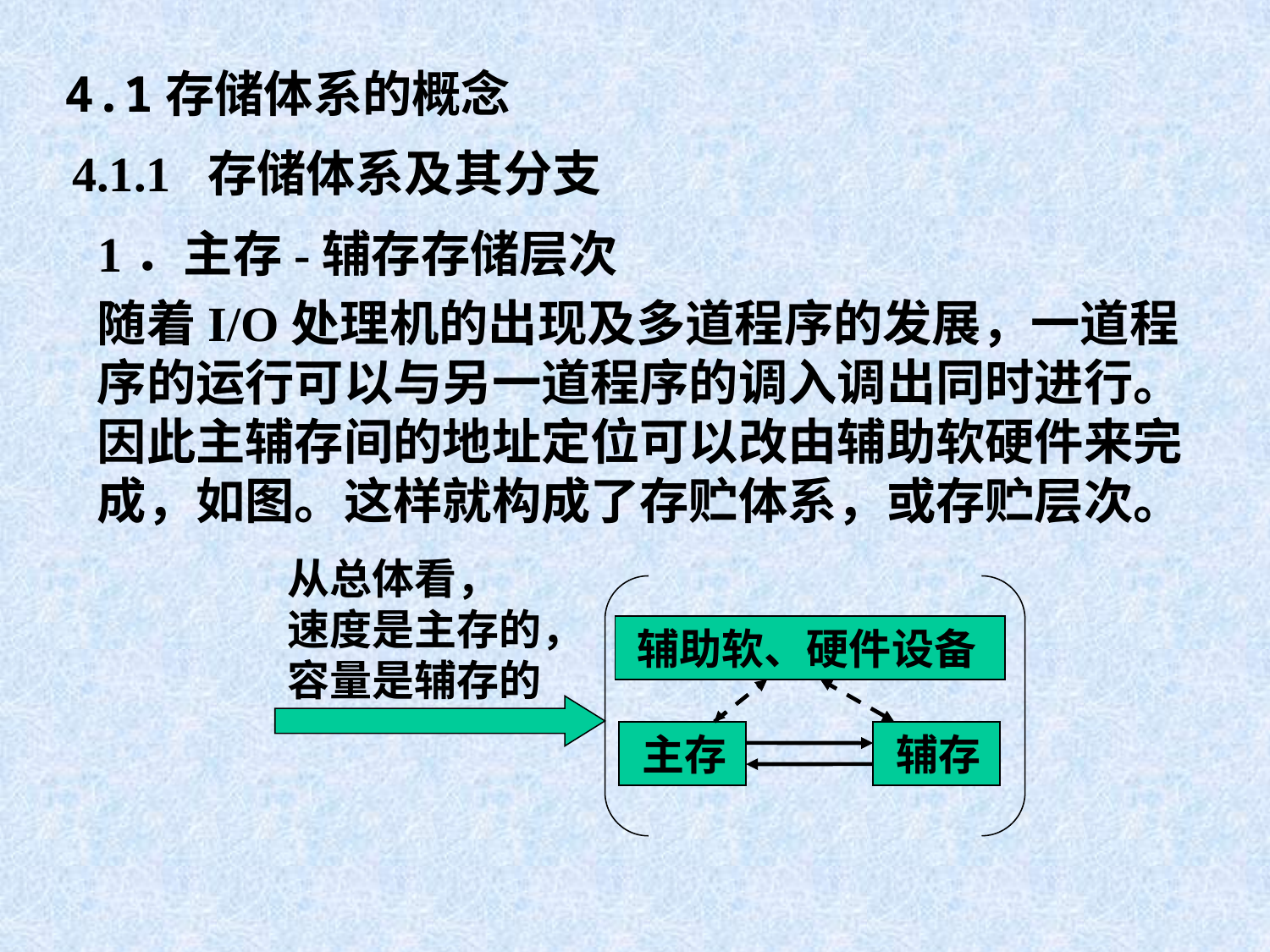

4.1存储体系的概念
4.1.1  存储体系及其分支
1．主存-辅存存储层次
随着I/O处理机的出现及多道程序的发展，一道程序的运行可以与另一道程序的调入调出同时进行。
因此主辅存间的地址定位可以改由辅助软硬件来完成，如图。这样就构成了存贮体系，或存贮层次。
从总体看，
速度是主存的，
容量是辅存的

辅助软、硬件设备

主存

辅存